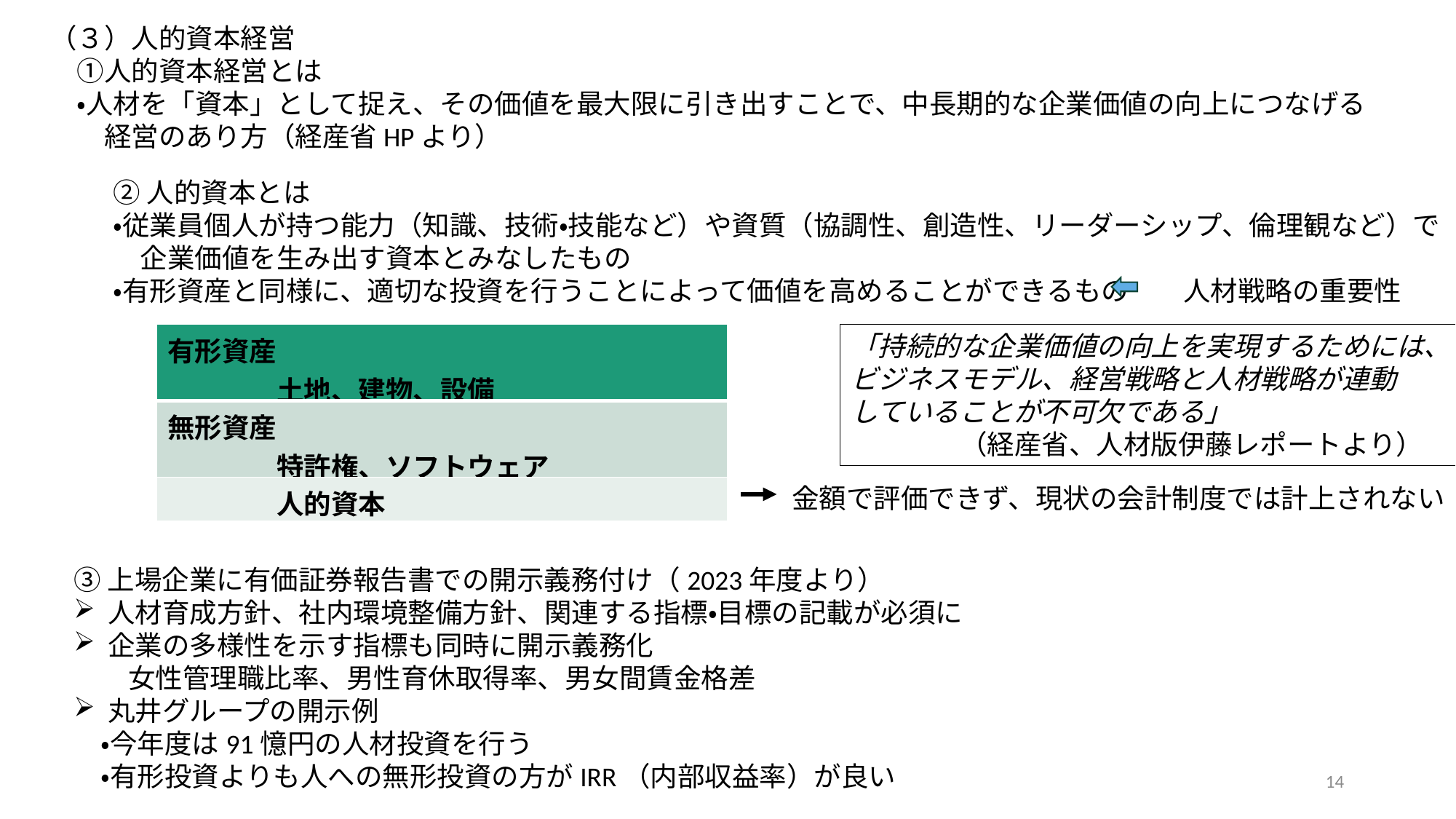

（３）人的資本経営
　①人的資本経営とは
　・人材を「資本」として捉え、その価値を最大限に引き出すことで、中長期的な企業価値の向上につなげる
　　経営のあり方（経産省HPより）
②人的資本とは
・従業員個人が持つ能力（知識、技術・技能など）や資質（協調性、創造性、リーダーシップ、倫理観など）で
　企業価値を生み出す資本とみなしたもの
・有形資産と同様に、適切な投資を行うことによって価値を高めることができるもの　　人材戦略の重要性

| 有形資産 　　　　土地、建物、設備 |
| --- |
| 無形資産 　　　　特許権、ソフトウェア |
| 人的資本 |
「持続的な企業価値の向上を実現するためには、
ビジネスモデル、経営戦略と人材戦略が連動
していることが不可欠である」
　　　　（経産省、人材版伊藤レポートより）
金額で評価できず、現状の会計制度では計上されない
③上場企業に有価証券報告書での開示義務付け（2023年度より）
人材育成方針、社内環境整備方針、関連する指標・目標の記載が必須に
企業の多様性を示す指標も同時に開示義務化
　　女性管理職比率、男性育休取得率、男女間賃金格差
丸井グループの開示例
　・今年度は91憶円の人材投資を行う
　・有形投資よりも人への無形投資の方がIRR（内部収益率）が良い
14